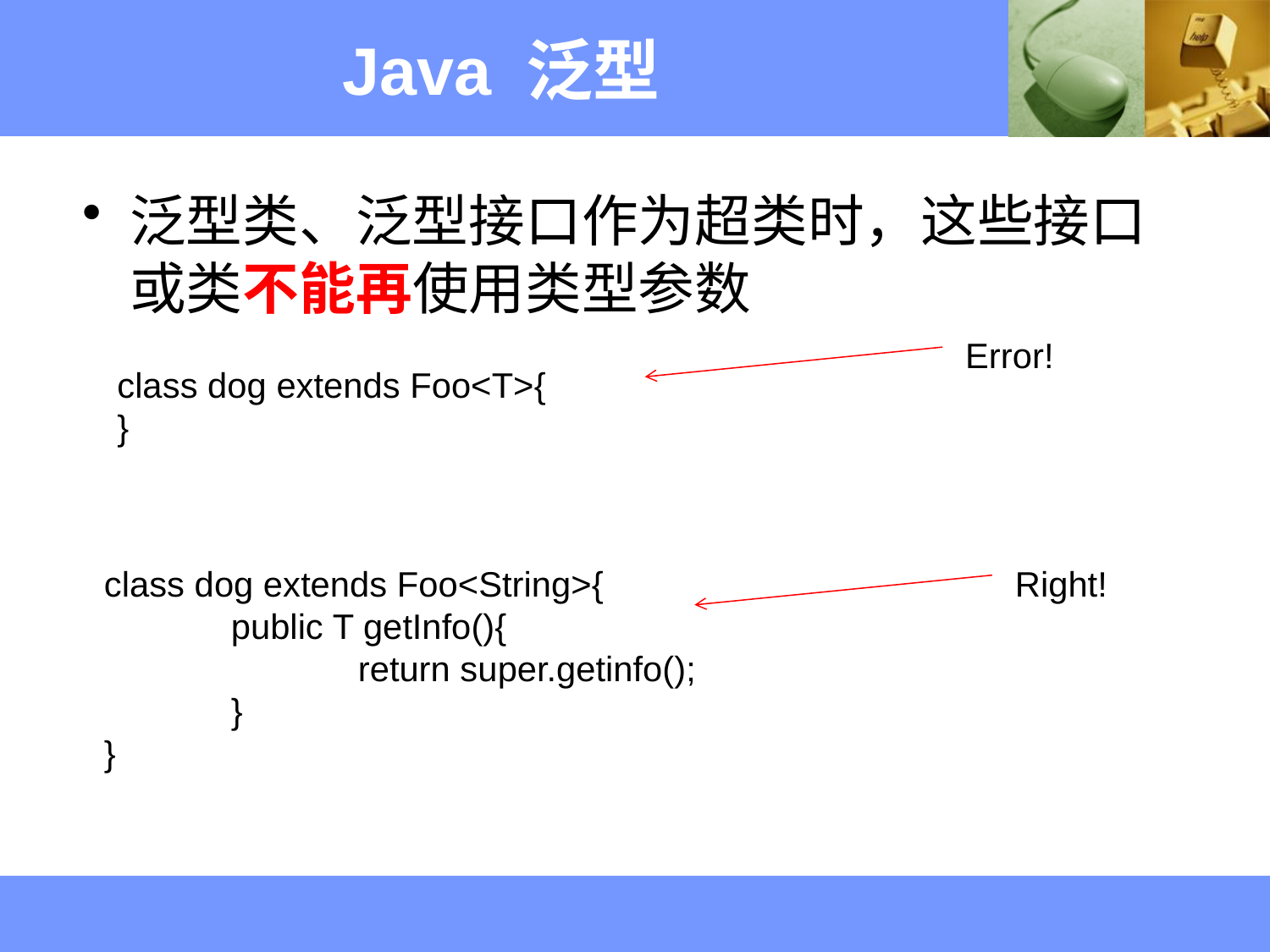

# Java 泛型
泛型类、泛型接口作为超类时，这些接口或类不能再使用类型参数

Error!
class dog extends Foo<T>{
}
class dog extends Foo<String>{
	public T getInfo(){
		return super.getinfo();
	}
}
Right!